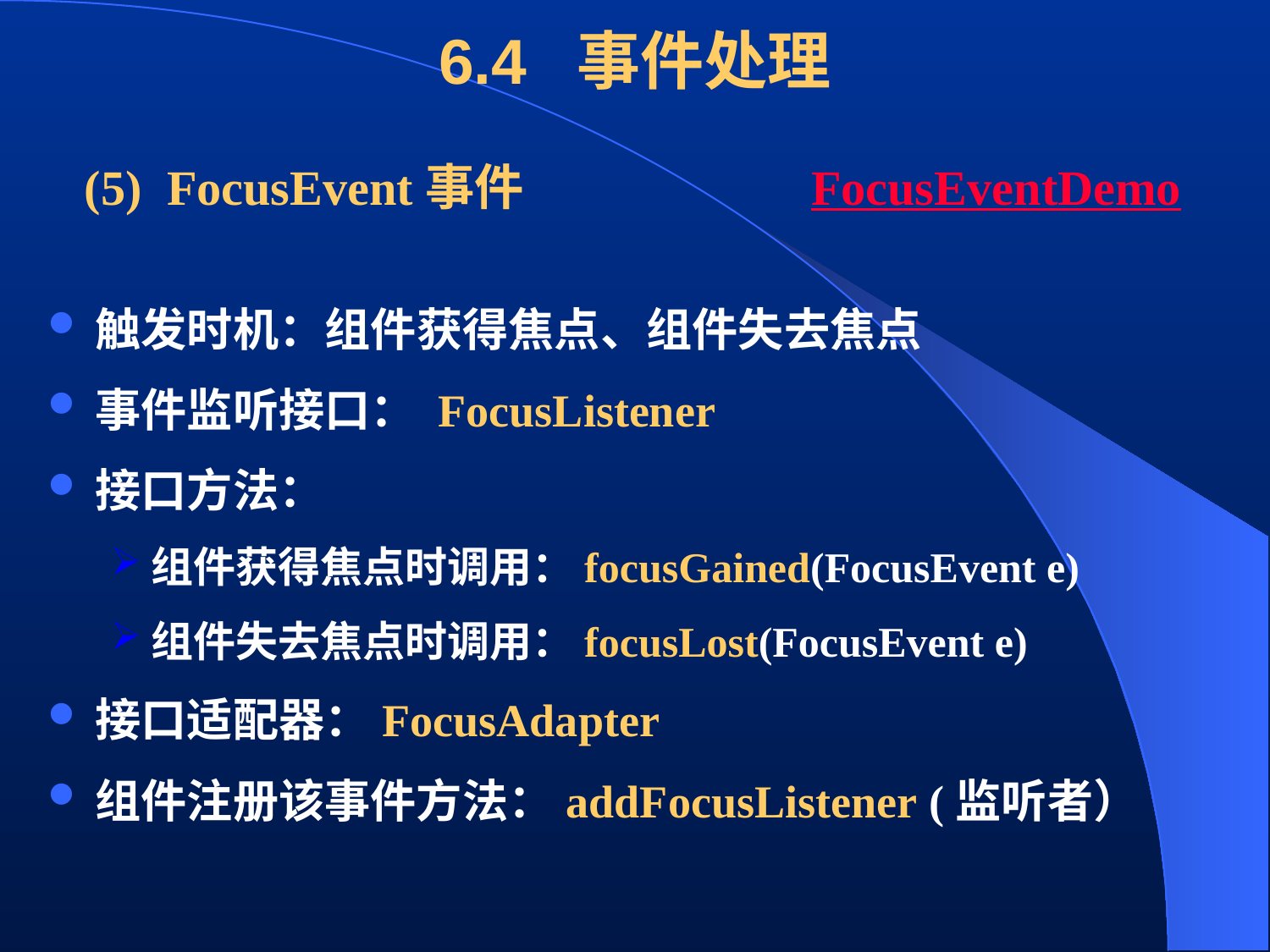

# 6.4  事件处理
   (5)  FocusEvent事件                         FocusEventDemo

触发时机：组件获得焦点、组件失去焦点
事件监听接口： FocusListener
接口方法：
组件获得焦点时调用：focusGained(FocusEvent e)
组件失去焦点时调用：focusLost(FocusEvent e)
接口适配器：FocusAdapter
组件注册该事件方法：addFocusListener (监听者）